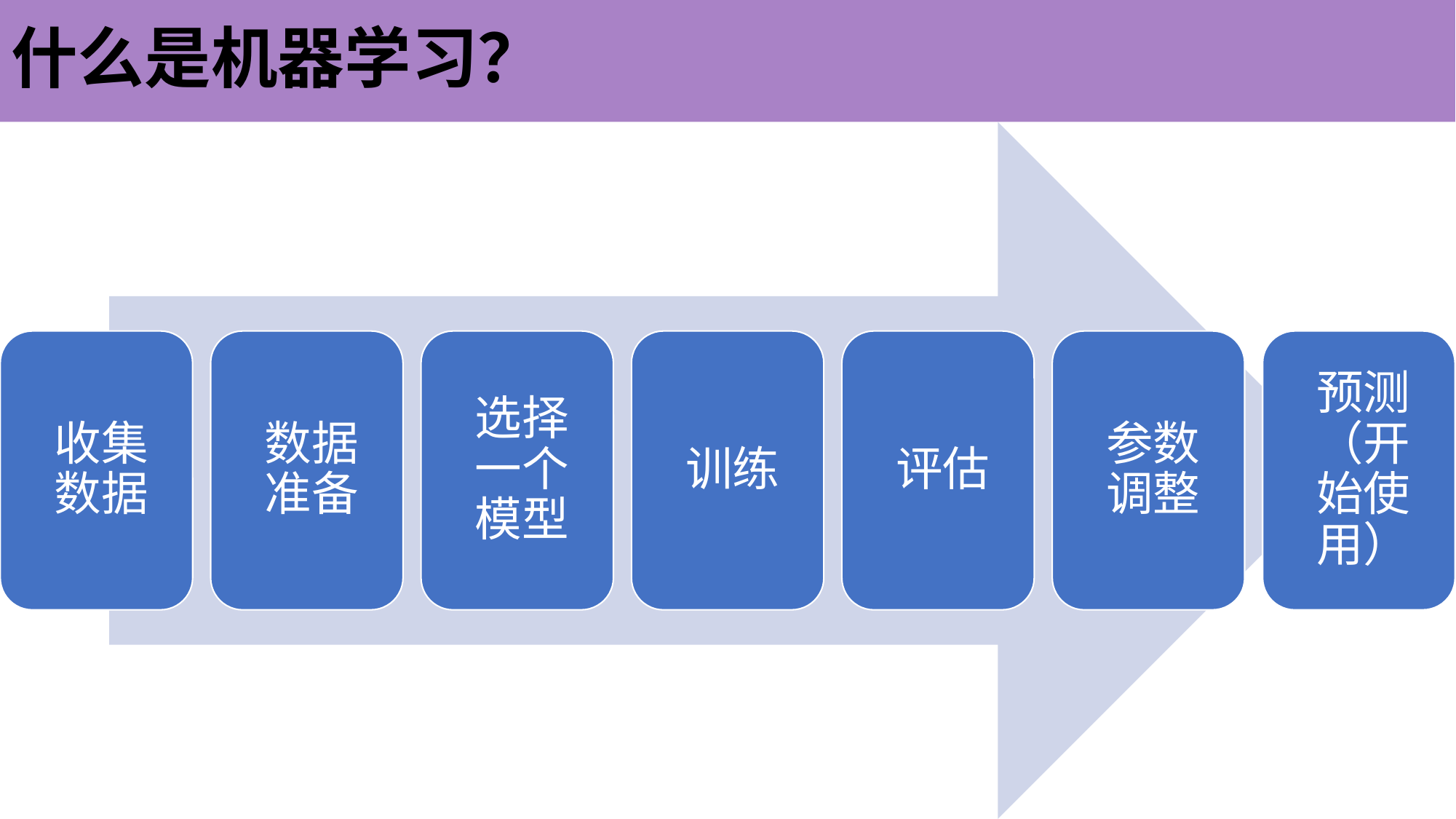

# 什么是机器学习？
收集数据
数据准备
选择一个模型
训练
评估
参数调整
预测（开始使用）